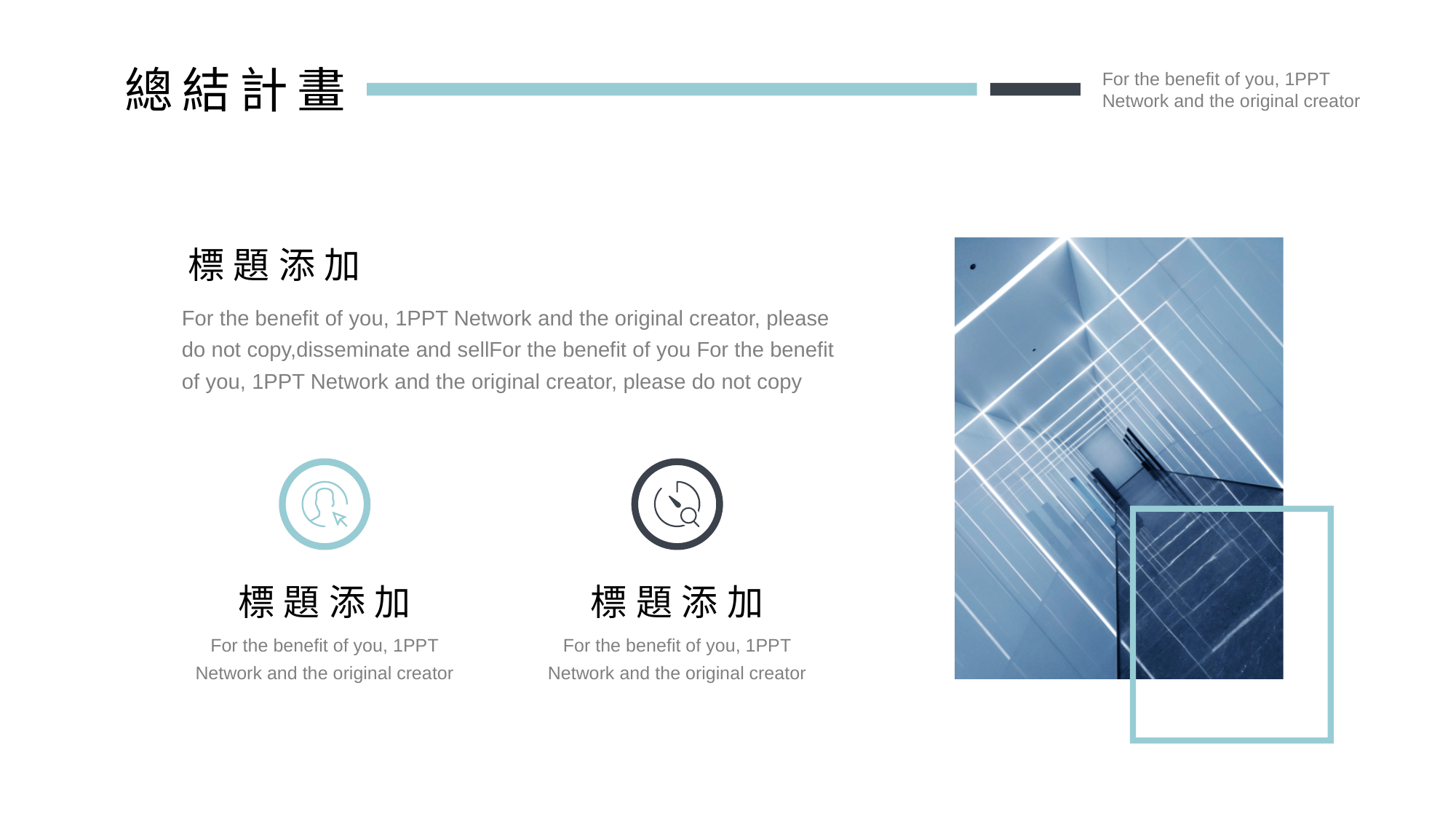

總結計畫
For the benefit of you, 1PPT Network and the original creator

標題添加
For the benefit of you, 1PPT Network and the original creator, please do not copy,disseminate and sellFor the benefit of you For the benefit of you, 1PPT Network and the original creator, please do not copy

標題添加
For the benefit of you, 1PPT Network and the original creator
標題添加
For the benefit of you, 1PPT Network and the original creator